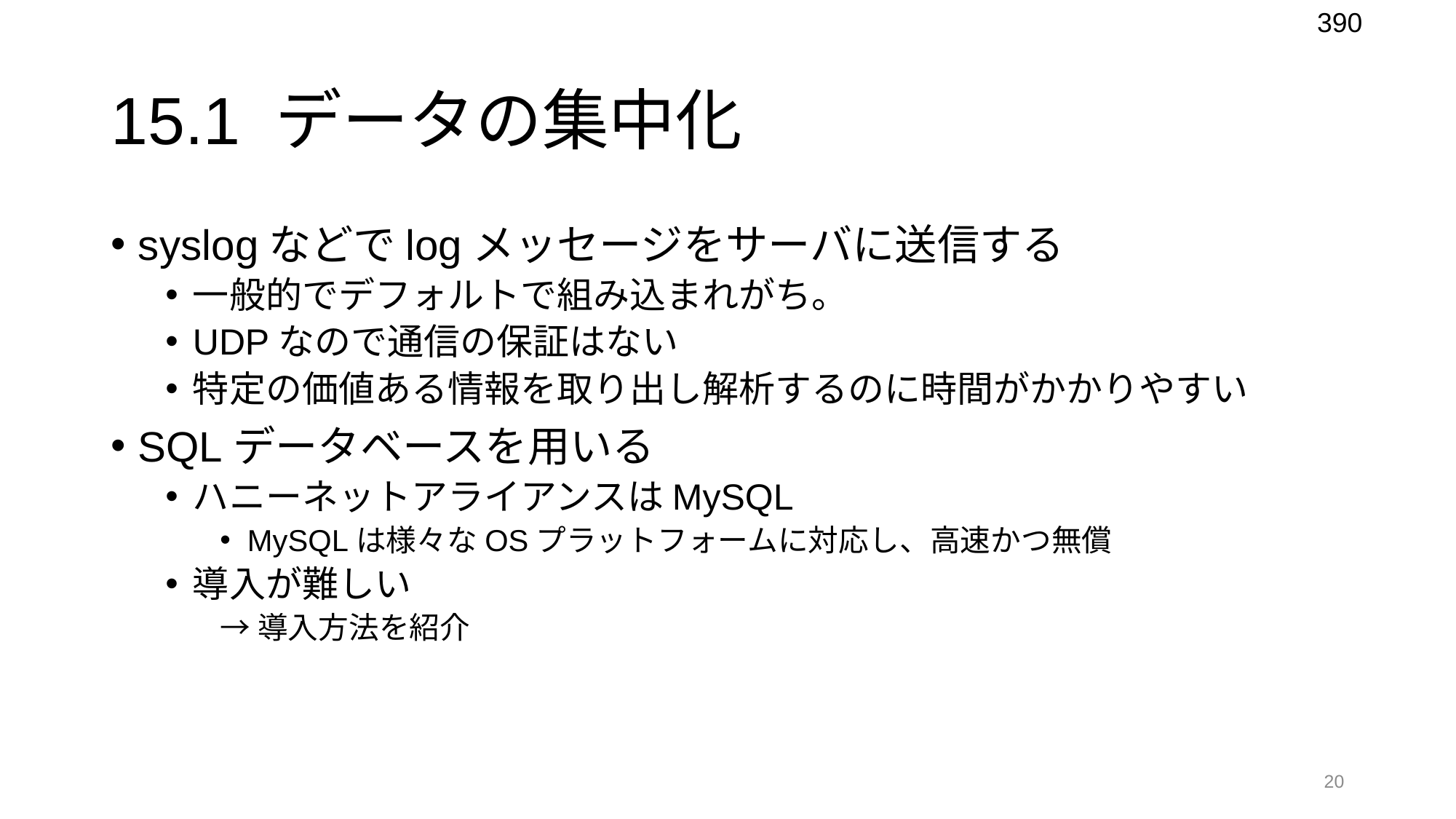

390
# 15.1 データの集中化
syslogなどでlogメッセージをサーバに送信する
一般的でデフォルトで組み込まれがち。
UDPなので通信の保証はない
特定の価値ある情報を取り出し解析するのに時間がかかりやすい
SQLデータベースを用いる
ハニーネットアライアンスはMySQL
MySQLは様々なOSプラットフォームに対応し、高速かつ無償
導入が難しい
→導入方法を紹介

20